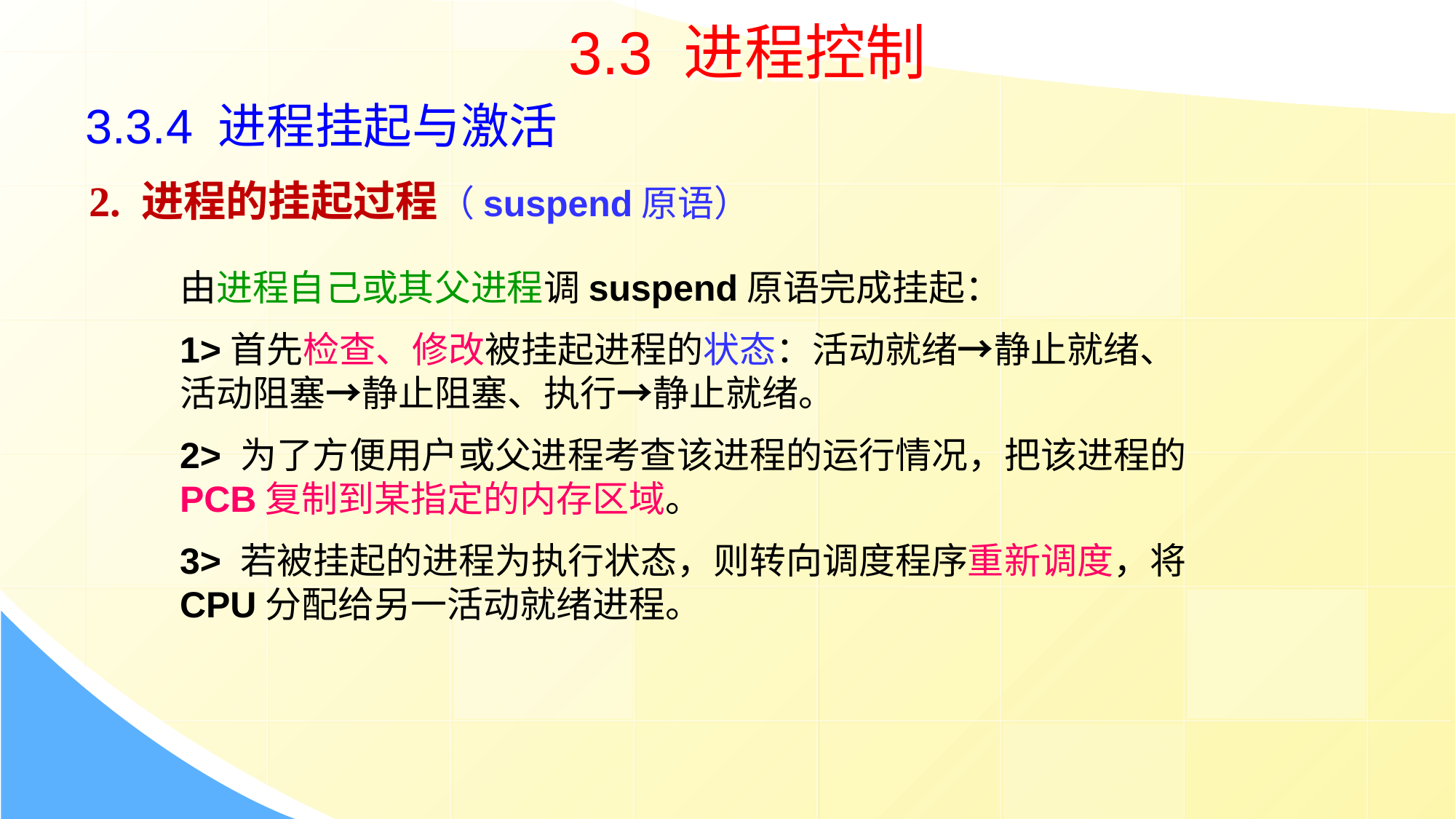

3.3 进程控制
3.3.4 进程挂起与激活
2. 进程的挂起过程（suspend原语）
由进程自己或其父进程调suspend原语完成挂起：
1>首先检查、修改被挂起进程的状态：活动就绪→静止就绪、活动阻塞→静止阻塞、执行→静止就绪。
2> 为了方便用户或父进程考查该进程的运行情况，把该进程的PCB复制到某指定的内存区域。
3> 若被挂起的进程为执行状态，则转向调度程序重新调度，将CPU分配给另一活动就绪进程。